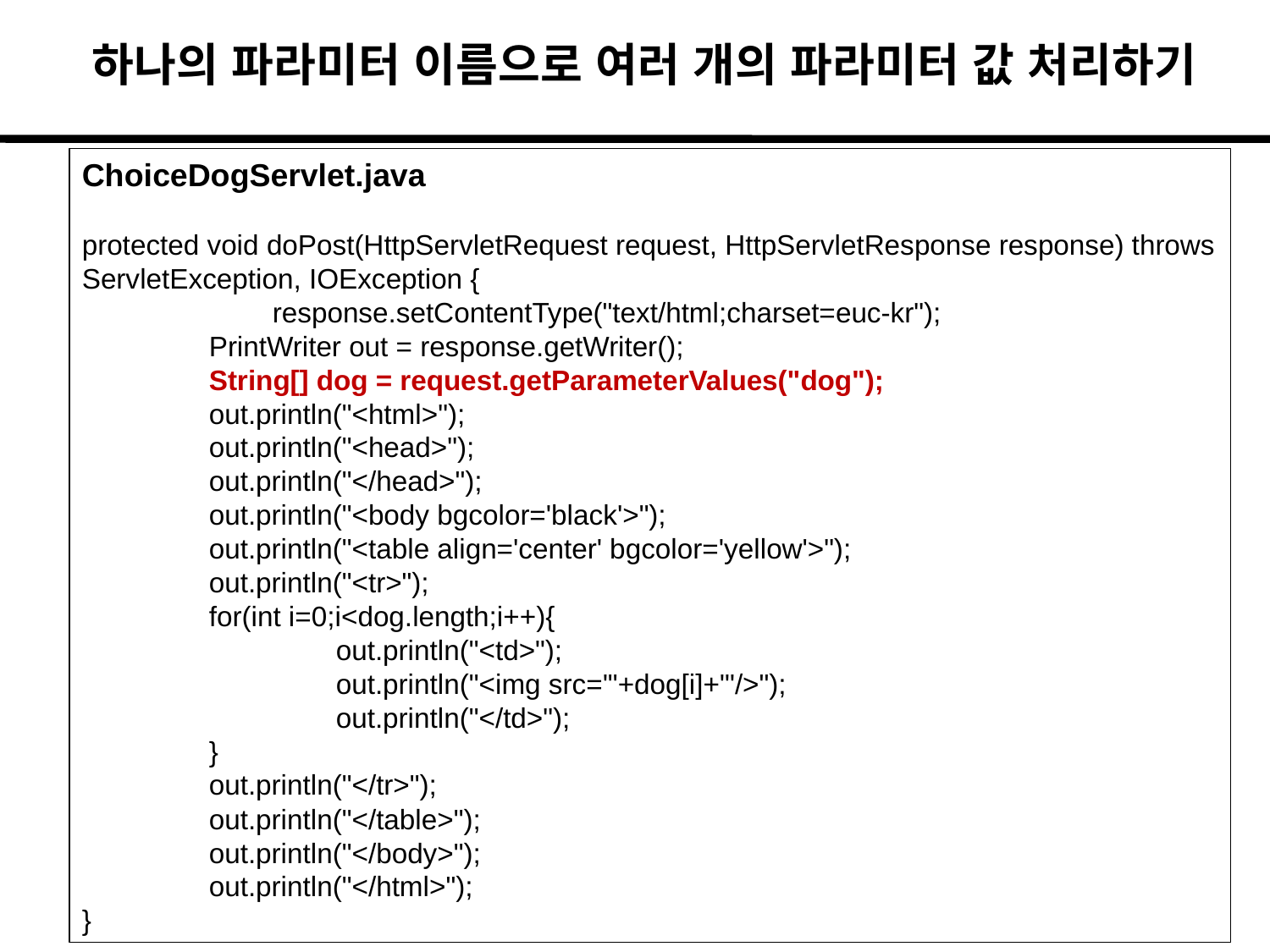

하나의 파라미터 이름으로 여러 개의 파라미터 값 처리하기
ChoiceDogServlet.java

protected void doPost(HttpServletRequest request, HttpServletResponse response) throws ServletException, IOException {
	response.setContentType("text/html;charset=euc-kr");
	PrintWriter out = response.getWriter();
	String[] dog = request.getParameterValues("dog");
	out.println("<html>");
	out.println("<head>");
	out.println("</head>");
	out.println("<body bgcolor='black'>");
	out.println("<table align='center' bgcolor='yellow'>");
	out.println("<tr>");
	for(int i=0;i<dog.length;i++){
		out.println("<td>");
		out.println("<img src='"+dog[i]+"'/>");
		out.println("</td>");
	}
	out.println("</tr>");
	out.println("</table>");
	out.println("</body>");
	out.println("</html>");
}